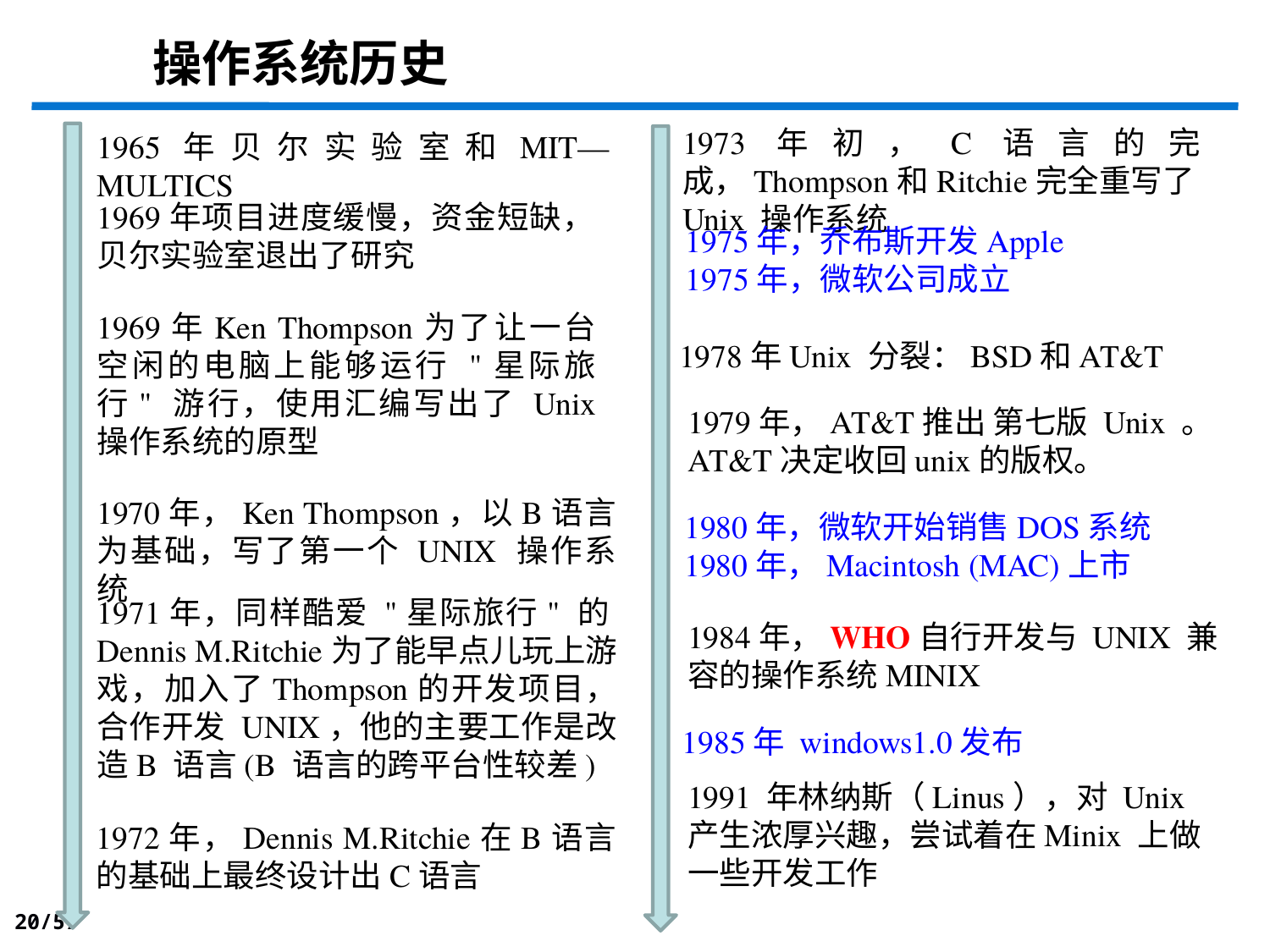

操作系统历史
1973年初，C语言的完成，Thompson和Ritchie完全重写了Unix 操作系统
1965年贝尔实验室和MIT—MULTICS

1969年项目进度缓慢，资金短缺，贝尔实验室退出了研究
1975年，乔布斯开发Apple
1975年，微软公司成立
1969年Ken Thompson为了让一台空闲的电脑上能够运行 "星际旅行" 游行，使用汇编写出了 Unix 操作系统的原型
1978年Unix 分裂：BSD和AT&T
1979年，AT&T推出 第七版 Unix 。AT&T决定收回unix的版权。
1970年，Ken Thompson，以B语言为基础，写了第一个 UNIX 操作系统
 1980年，微软开始销售DOS系统
 1980年，Macintosh (MAC)上市
1971年，同样酷爱 "星际旅行" 的Dennis M.Ritchie为了能早点儿玩上游戏，加入了Thompson的开发项目，合作开发 UNIX，他的主要工作是改造B 语言(B 语言的跨平台性较差)
1984年，WHO自行开发与 UNIX 兼容的操作系统MINIX
 1985年 windows1.0发布
1991 年林纳斯（Linus），对 Unix 产生浓厚兴趣，尝试着在Minix 上做一些开发工作
1972年，Dennis M.Ritchie在B语言的基础上最终设计出C语言